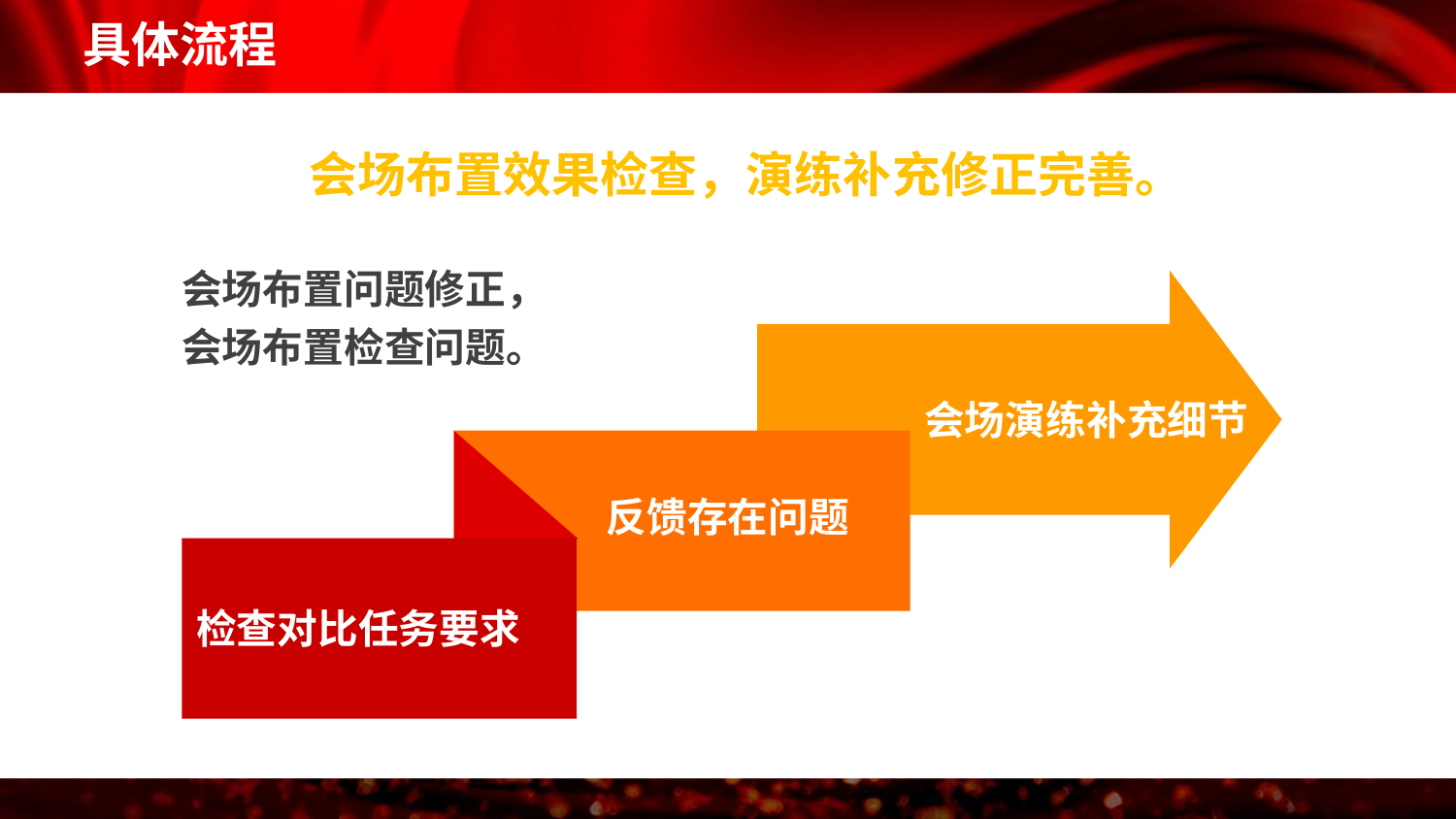

# 具体流程
会场布置效果检查，演练补充修正完善。
会场布置问题修正，
会场布置检查问题。

会场演练补充细节

反馈存在问题

检查对比任务要求